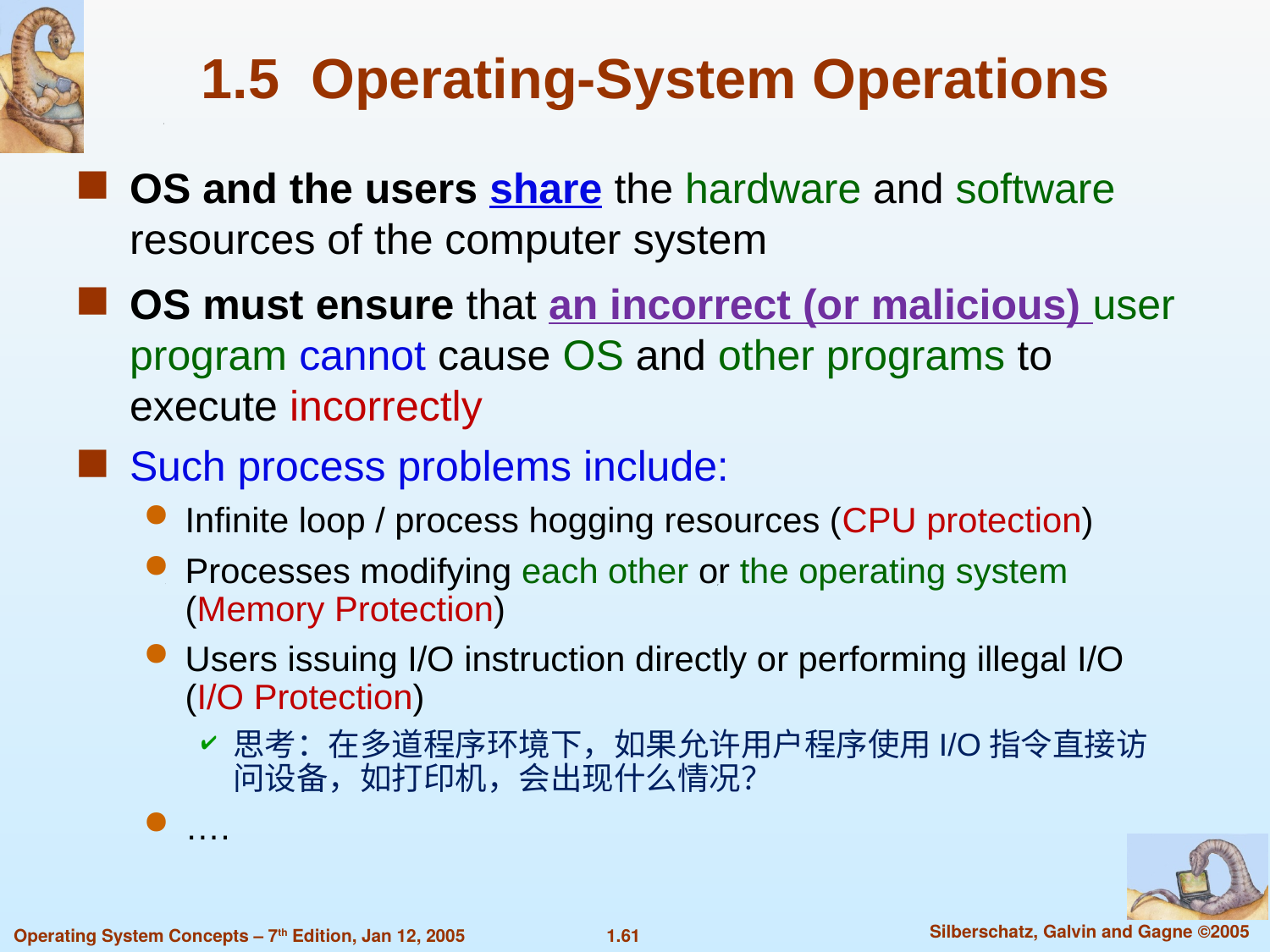

# 1.5  Operating-System Operations
OS and the users share the hardware and software resources of the computer system
OS must ensure that an incorrect (or malicious) user program cannot cause OS and other programs to execute incorrectly
Such process problems include:
Infinite loop / process hogging resources (CPU protection)
Processes modifying each other or the operating system (Memory Protection)
Users issuing I/O instruction directly or performing illegal I/O (I/O Protection)
思考：在多道程序环境下，如果允许用户程序使用I/O指令直接访问设备，如打印机，会出现什么情况？
….